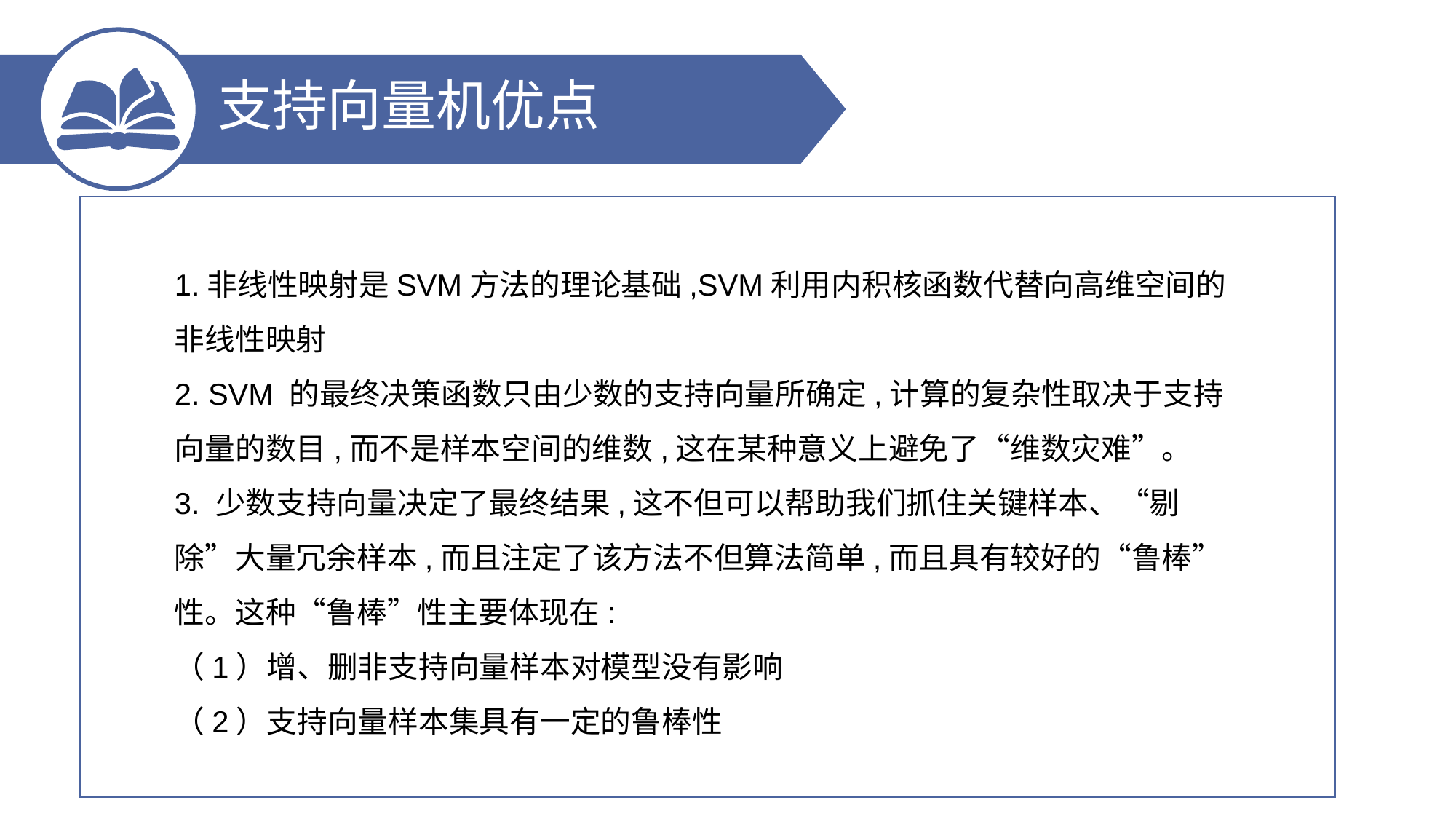

支持向量机优点

1.非线性映射是SVM方法的理论基础,SVM利用内积核函数代替向高维空间的非线性映射
2. SVM 的最终决策函数只由少数的支持向量所确定,计算的复杂性取决于支持向量的数目,而不是样本空间的维数,这在某种意义上避免了“维数灾难”。
3. 少数支持向量决定了最终结果,这不但可以帮助我们抓住关键样本、“剔除”大量冗余样本,而且注定了该方法不但算法简单,而且具有较好的“鲁棒”性。这种“鲁棒”性主要体现在:
（1）增、删非支持向量样本对模型没有影响
（2）支持向量样本集具有一定的鲁棒性